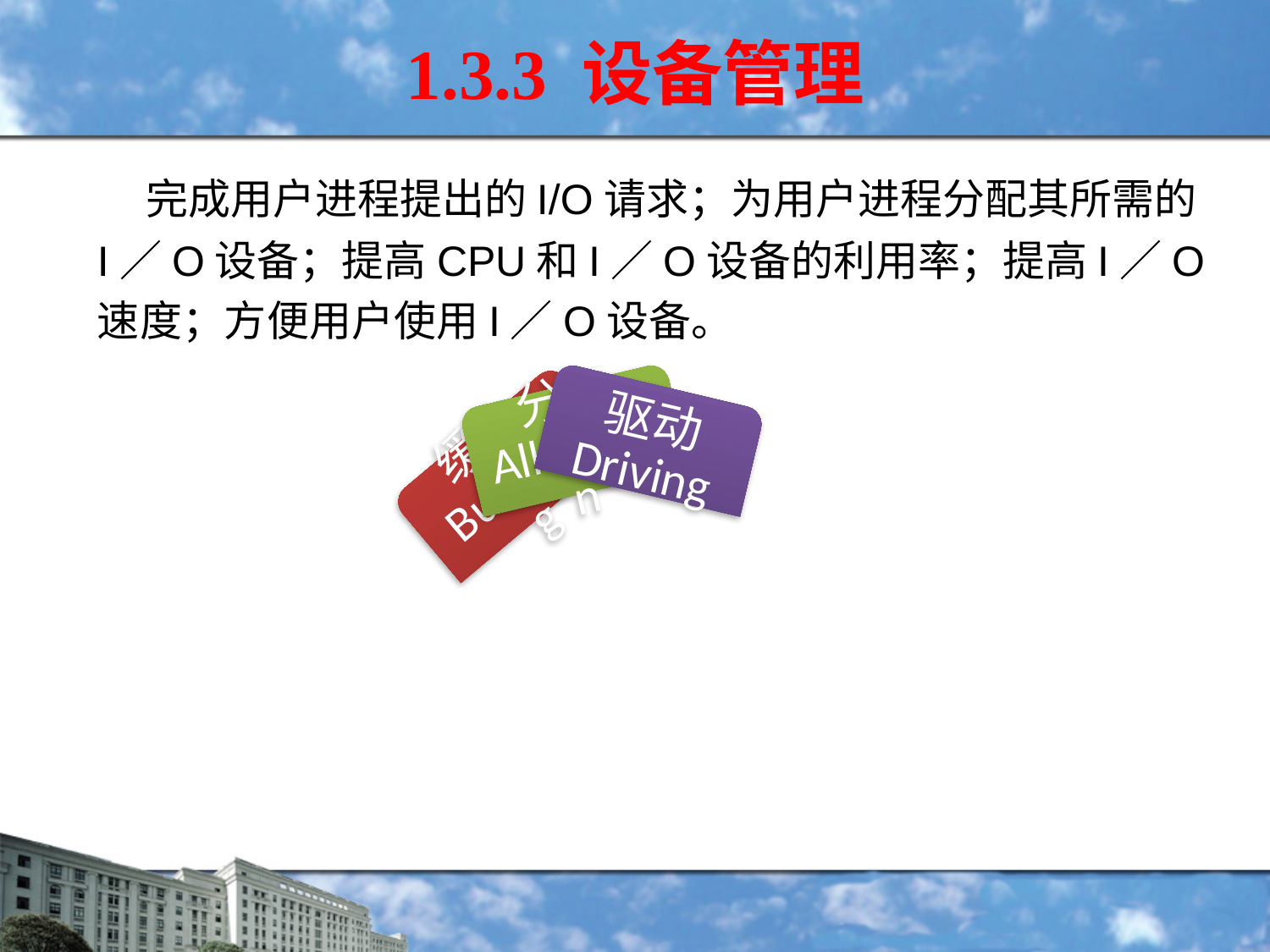

# 1.3.3 设备管理
    完成用户进程提出的I/O请求；为用户进程分配其所需的I／O设备；提高CPU和I／O设备的利用率；提高I／O速度；方便用户使用I／O设备。